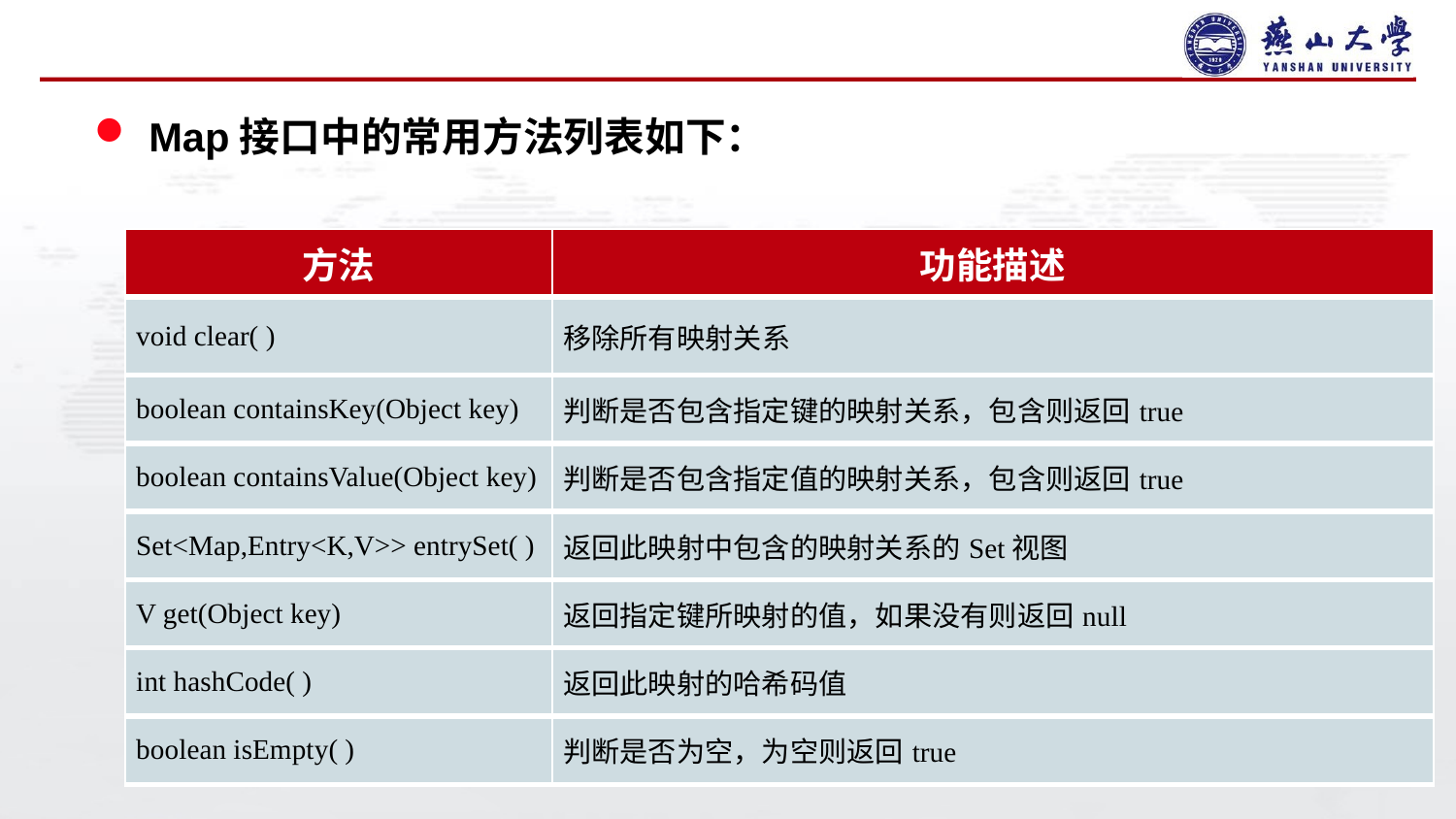

#
Map接口中的常用方法列表如下：

| 方法 | 功能描述 |
| --- | --- |
| void clear( ) | 移除所有映射关系 |
| boolean containsKey(Object key) | 判断是否包含指定键的映射关系，包含则返回true |
| boolean containsValue(Object key) | 判断是否包含指定值的映射关系，包含则返回true |
| Set<Map,Entry<K,V>> entrySet( ) | 返回此映射中包含的映射关系的Set视图 |
| V get(Object key) | 返回指定键所映射的值，如果没有则返回null |
| int hashCode( ) | 返回此映射的哈希码值 |
| boolean isEmpty( ) | 判断是否为空，为空则返回true |